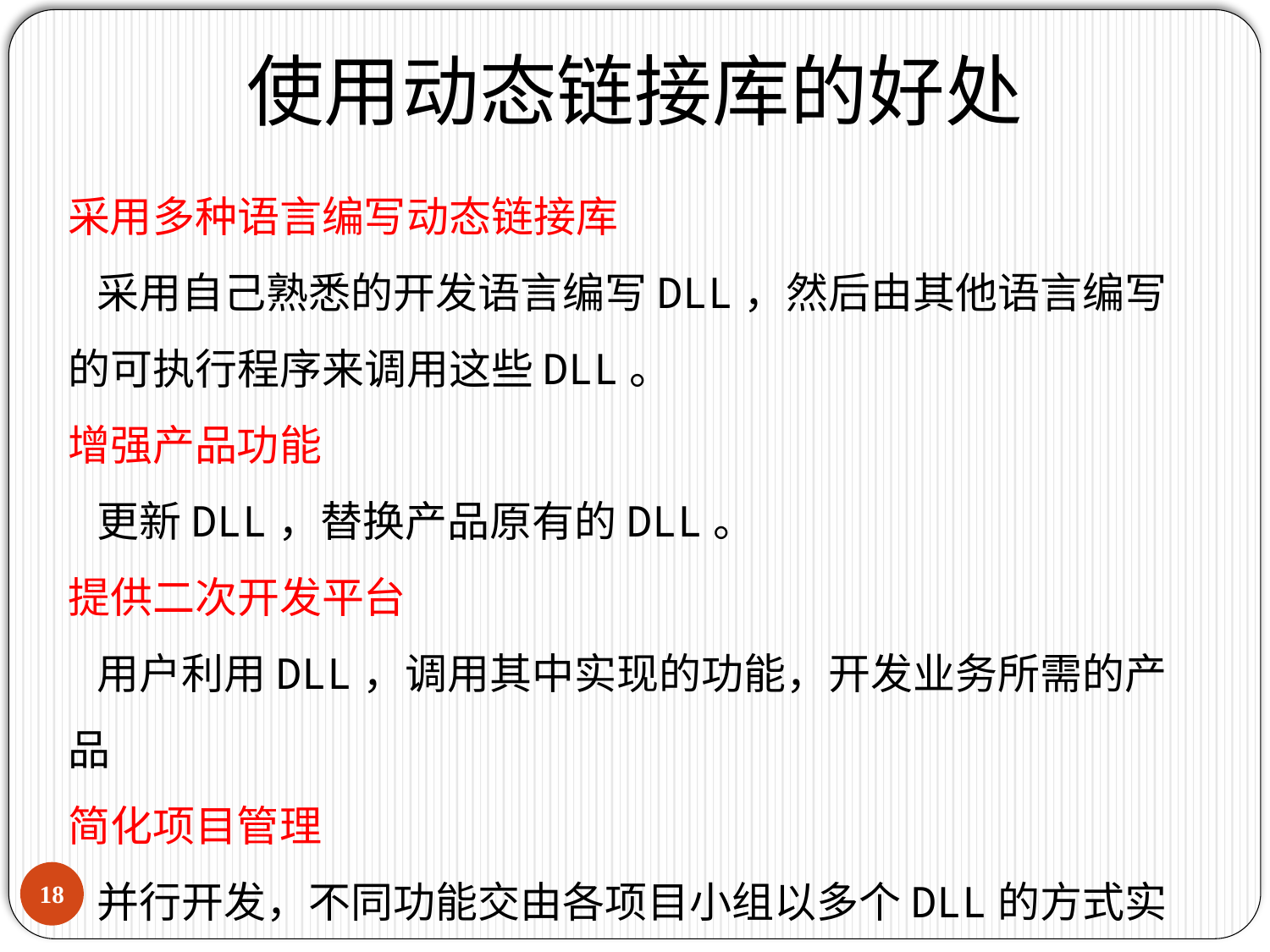

使用动态链接库的好处
采用多种语言编写动态链接库
  采用自己熟悉的开发语言编写DLL，然后由其他语言编写的可执行程序来调用这些DLL。
增强产品功能
  更新DLL，替换产品原有的DLL。
提供二次开发平台
  用户利用DLL，调用其中实现的功能，开发业务所需的产品
简化项目管理
  并行开发，不同功能交由各项目小组以多个DLL的方式实现

18